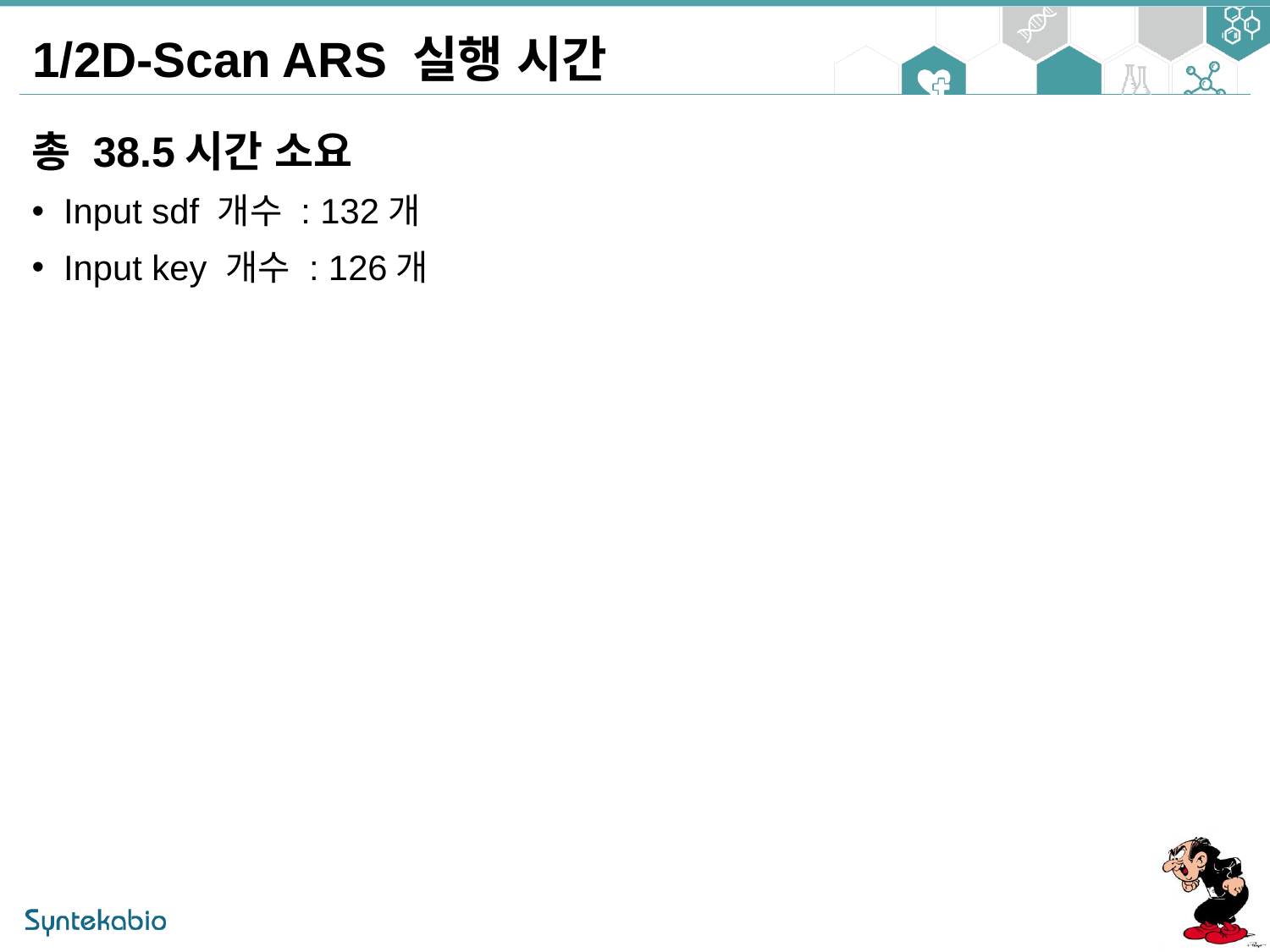

1/2D-Scan ARS 실행 시간
총 38.5시간 소요
Input sdf 개수 : 132개
Input key 개수 : 126개